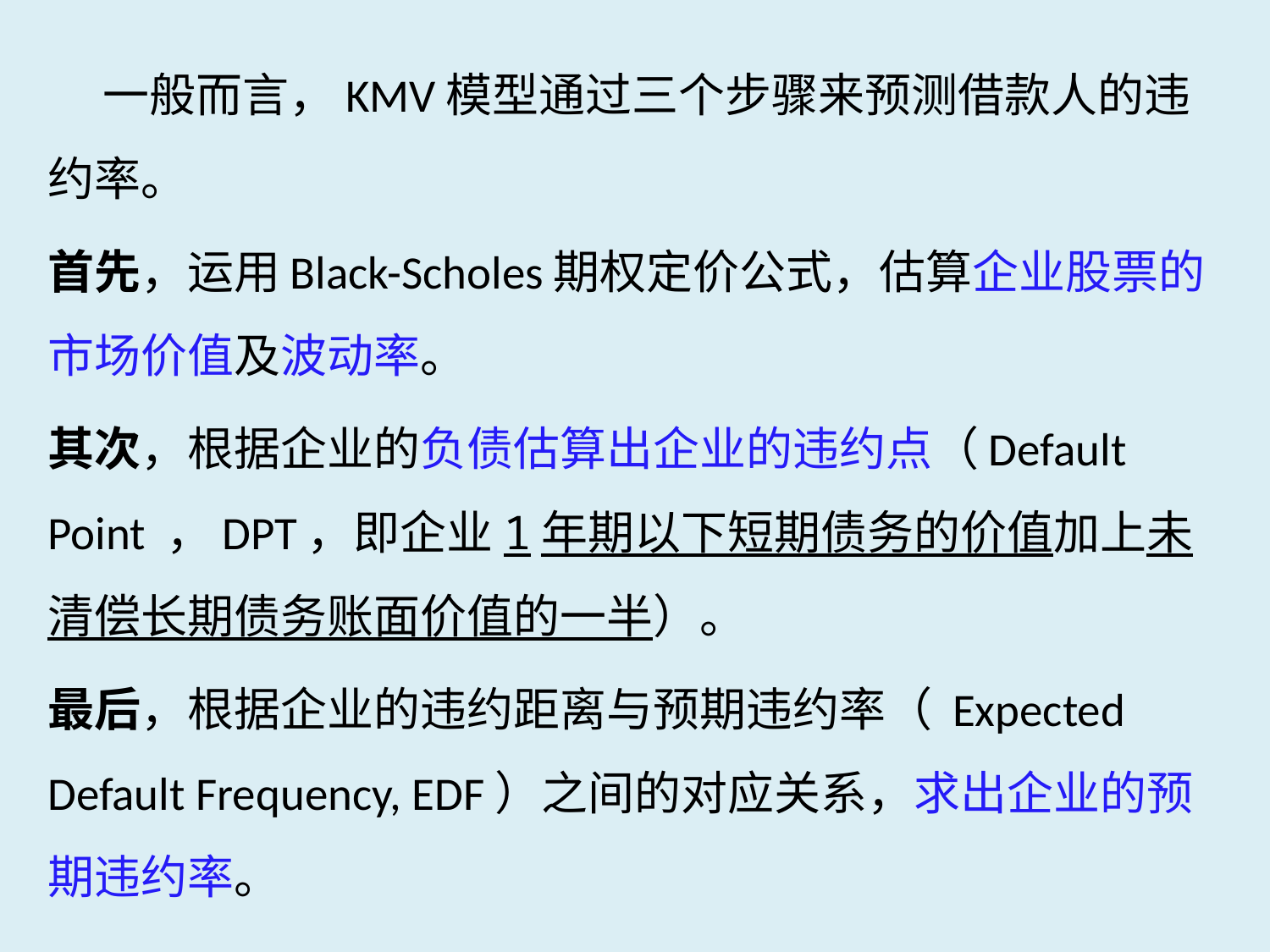

一般而言，KMV模型通过三个步骤来预测借款人的违约率。
首先，运用Black-Scholes期权定价公式，估算企业股票的市场价值及波动率。
其次，根据企业的负债估算出企业的违约点（Default Point ，DPT，即企业1年期以下短期债务的价值加上未清偿长期债务账面价值的一半）。
最后，根据企业的违约距离与预期违约率（ Expected Default Frequency, EDF）之间的对应关系，求出企业的预期违约率。